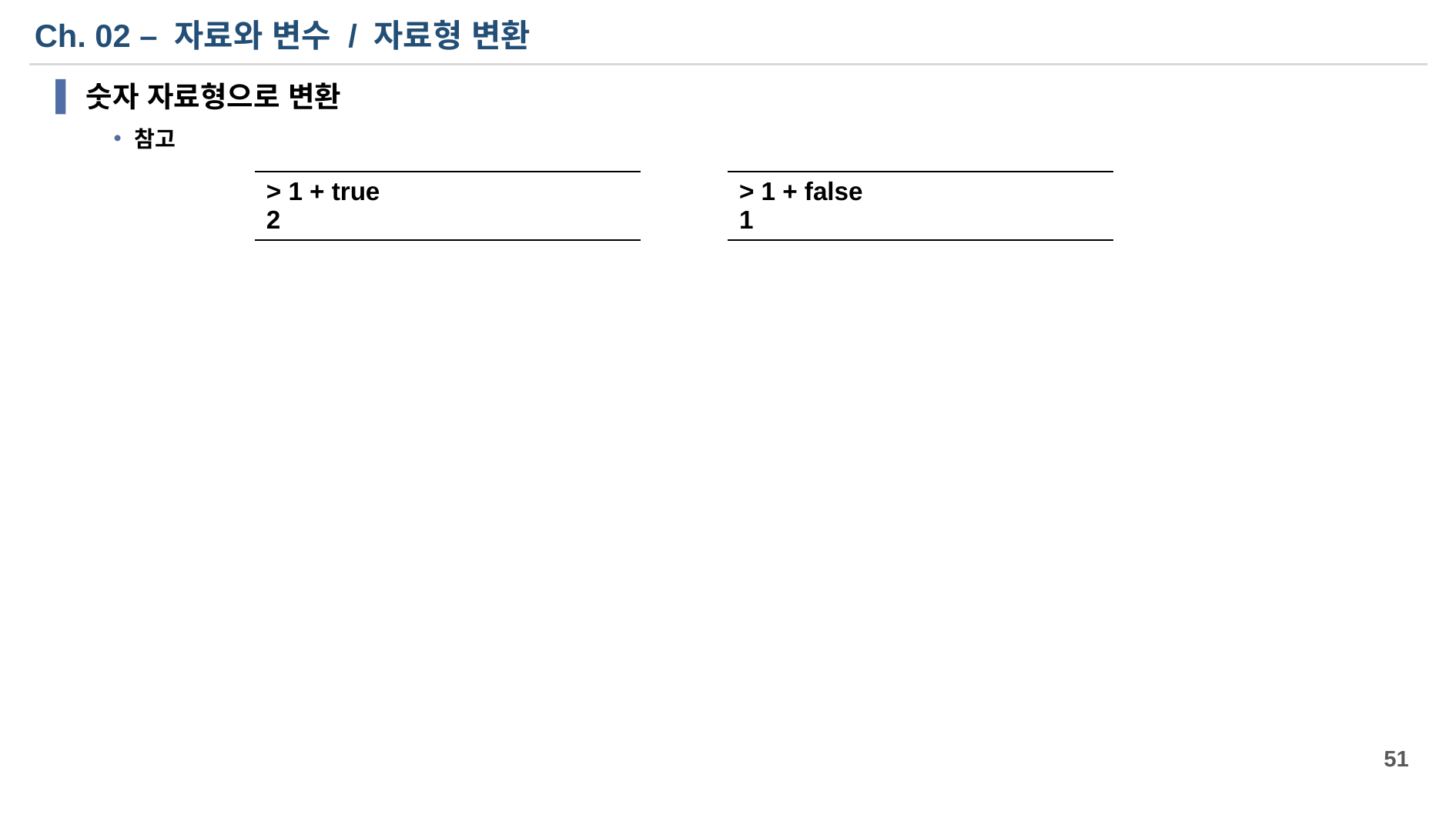

# Ch. 02 – 자료와 변수 / 자료형 변환
숫자 자료형으로 변환
참고

| > 1 + true 2 |
| --- |
| > 1 + false 1 |
| --- |
51